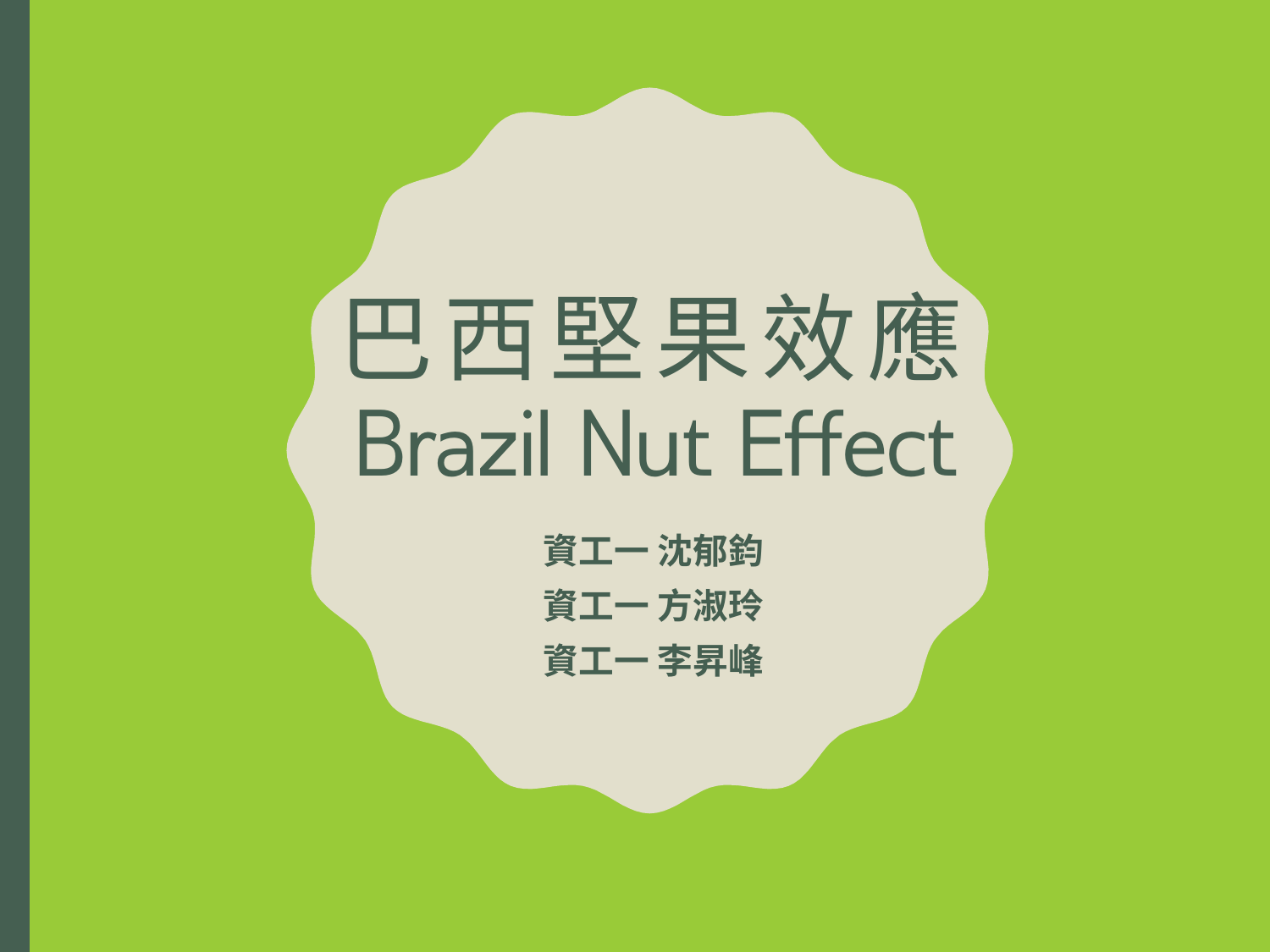

# 巴西堅果效應 Brazil Nut Effect
資工一 沈郁鈞
資工一 方淑玲
資工一 李昇峰